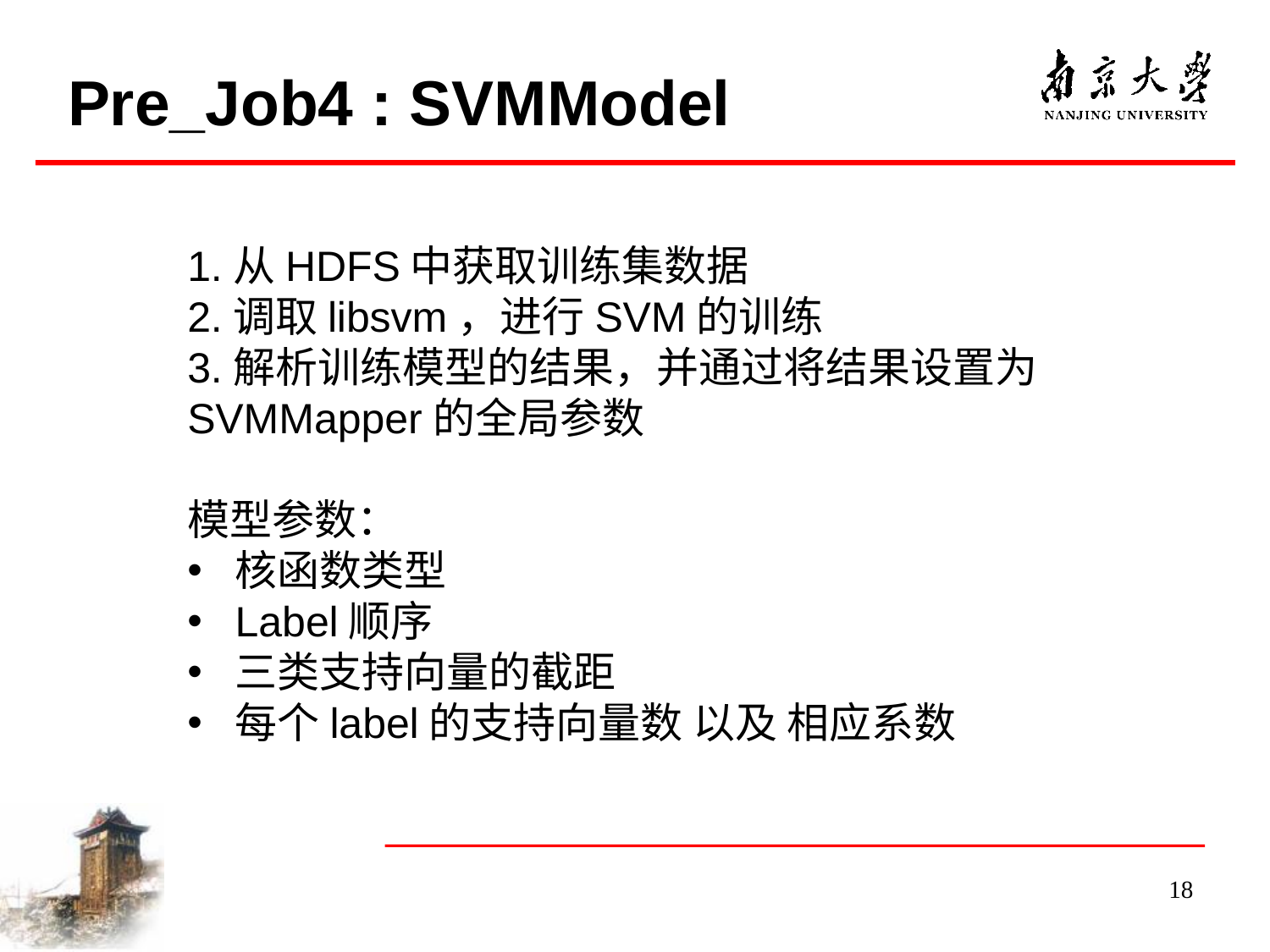

Pre_Job4 : SVMModel
1.从HDFS中获取训练集数据
2.调取libsvm，进行SVM的训练
3.解析训练模型的结果，并通过将结果设置为SVMMapper的全局参数

模型参数：
核函数类型
Label顺序
三类支持向量的截距
每个label的支持向量数 以及 相应系数

18